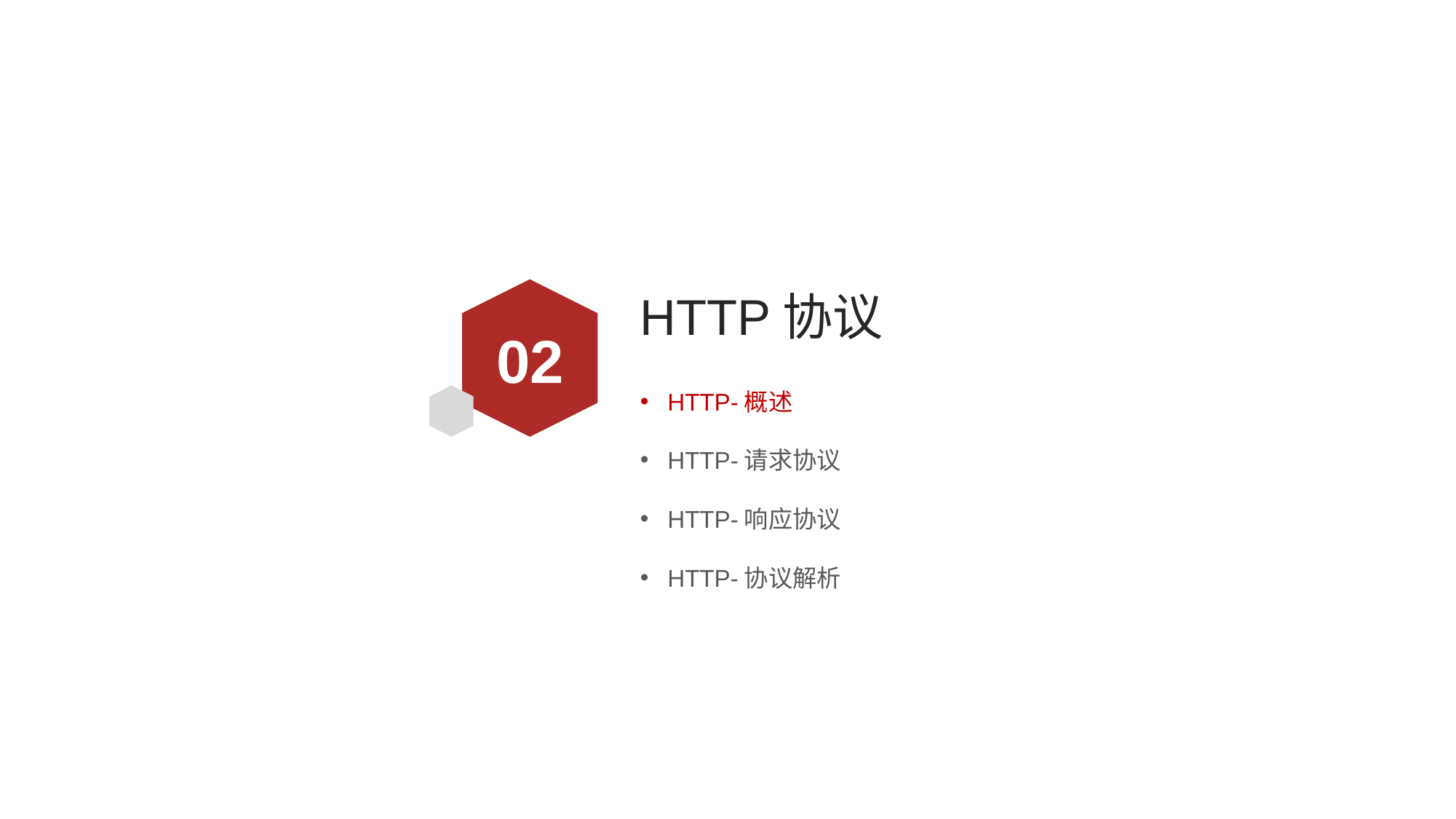

# HTTP协议
02
HTTP-概述
HTTP-请求协议
HTTP-响应协议
HTTP-协议解析